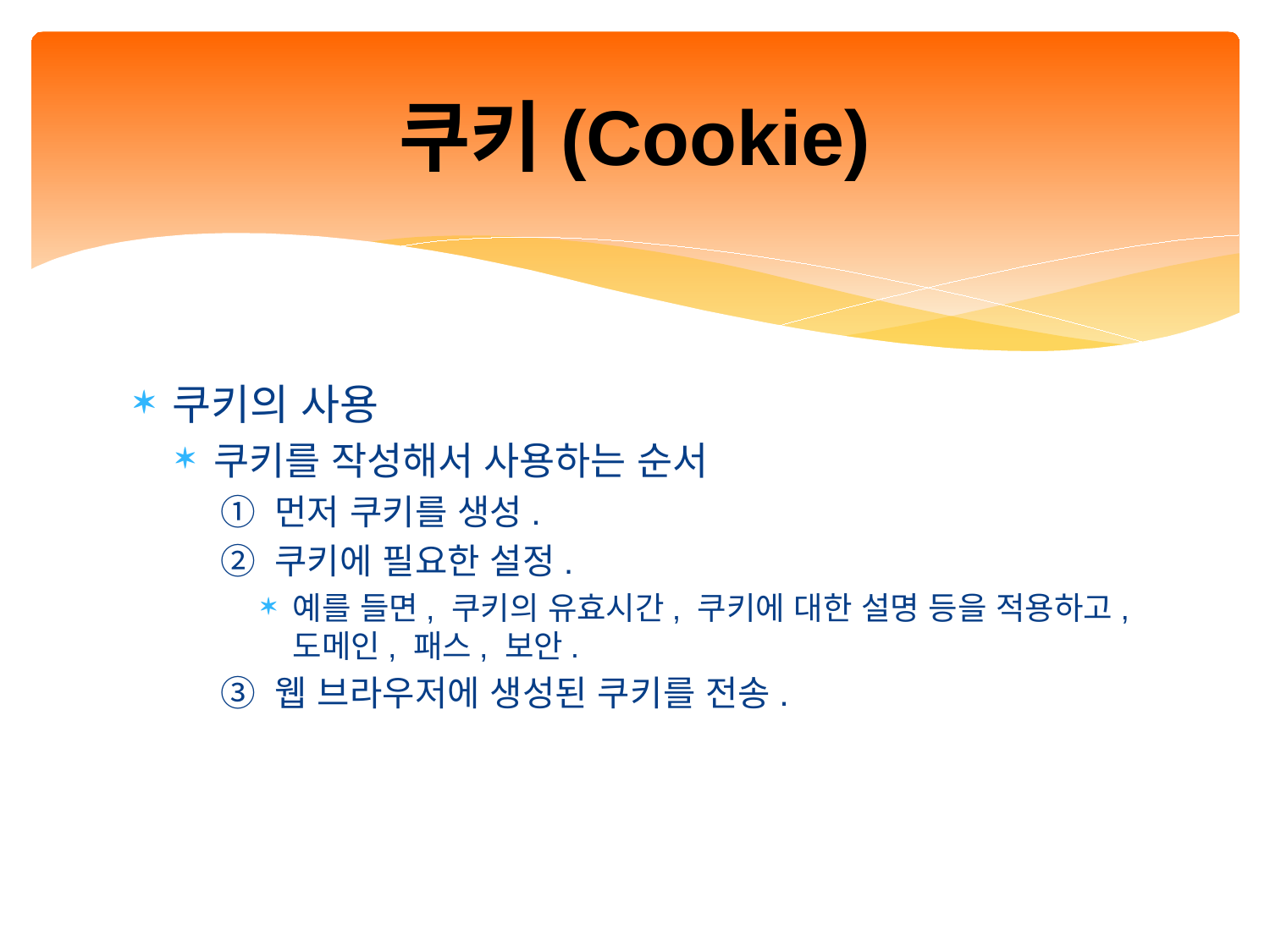

# 쿠키(Cookie)
쿠키의 사용
쿠키를 작성해서 사용하는 순서
① 먼저 쿠키를 생성.
② 쿠키에 필요한 설정.
예를 들면, 쿠키의 유효시간, 쿠키에 대한 설명 등을 적용하고, 도메인, 패스, 보안.
③ 웹 브라우저에 생성된 쿠키를 전송.